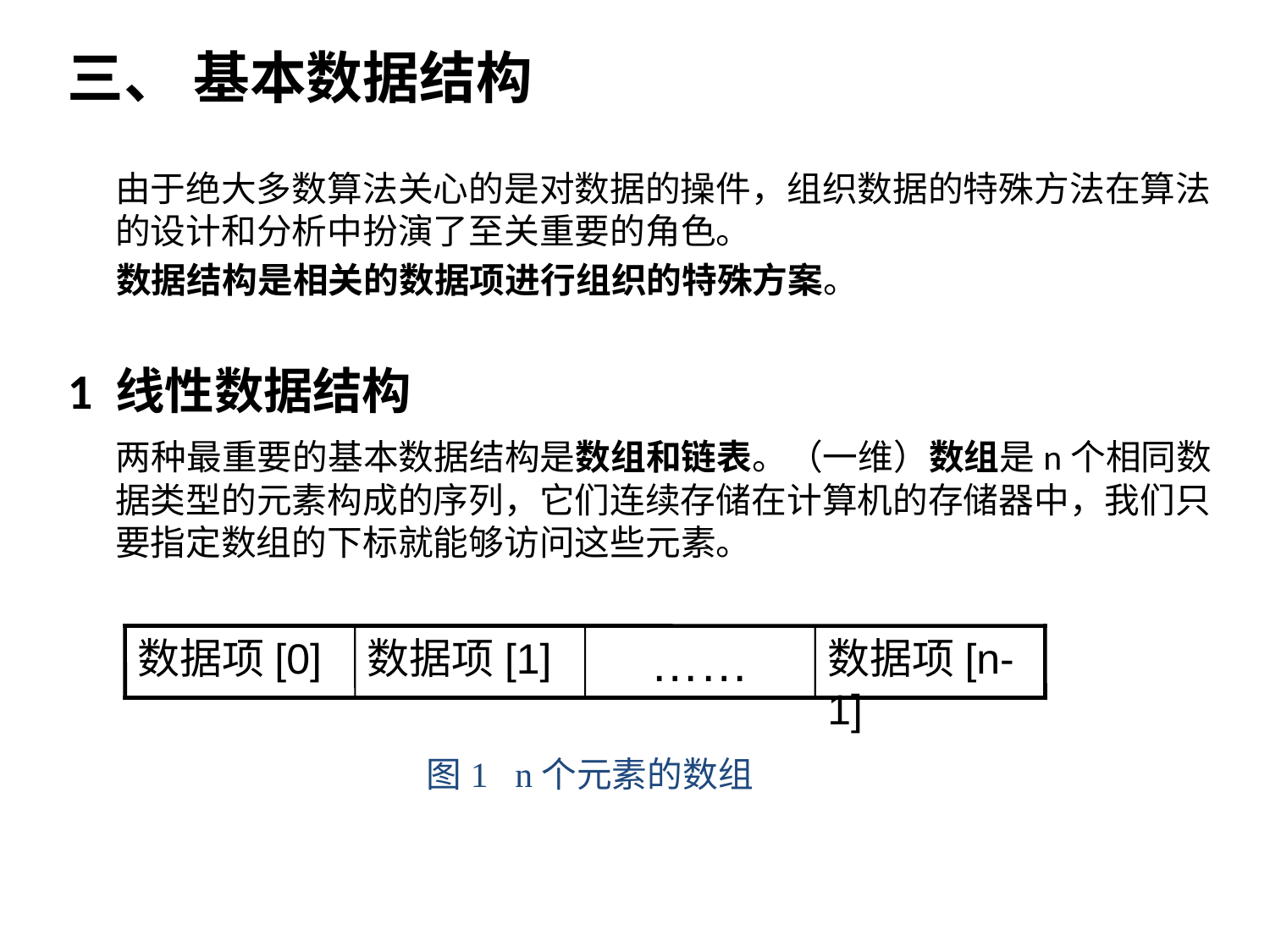

三、 基本数据结构

     由于绝大多数算法关心的是对数据的操件，组织数据的特殊方法在算法的设计和分析中扮演了至关重要的角色。
     数据结构是相关的数据项进行组织的特殊方案。

1 线性数据结构
    两种最重要的基本数据结构是数组和链表。（一维）数组是n个相同数据类型的元素构成的序列，它们连续存储在计算机的存储器中，我们只要指定数组的下标就能够访问这些元素。
数据项[0]

数据项[1]

……

数据项[n-1]

图1   n个元素的数组